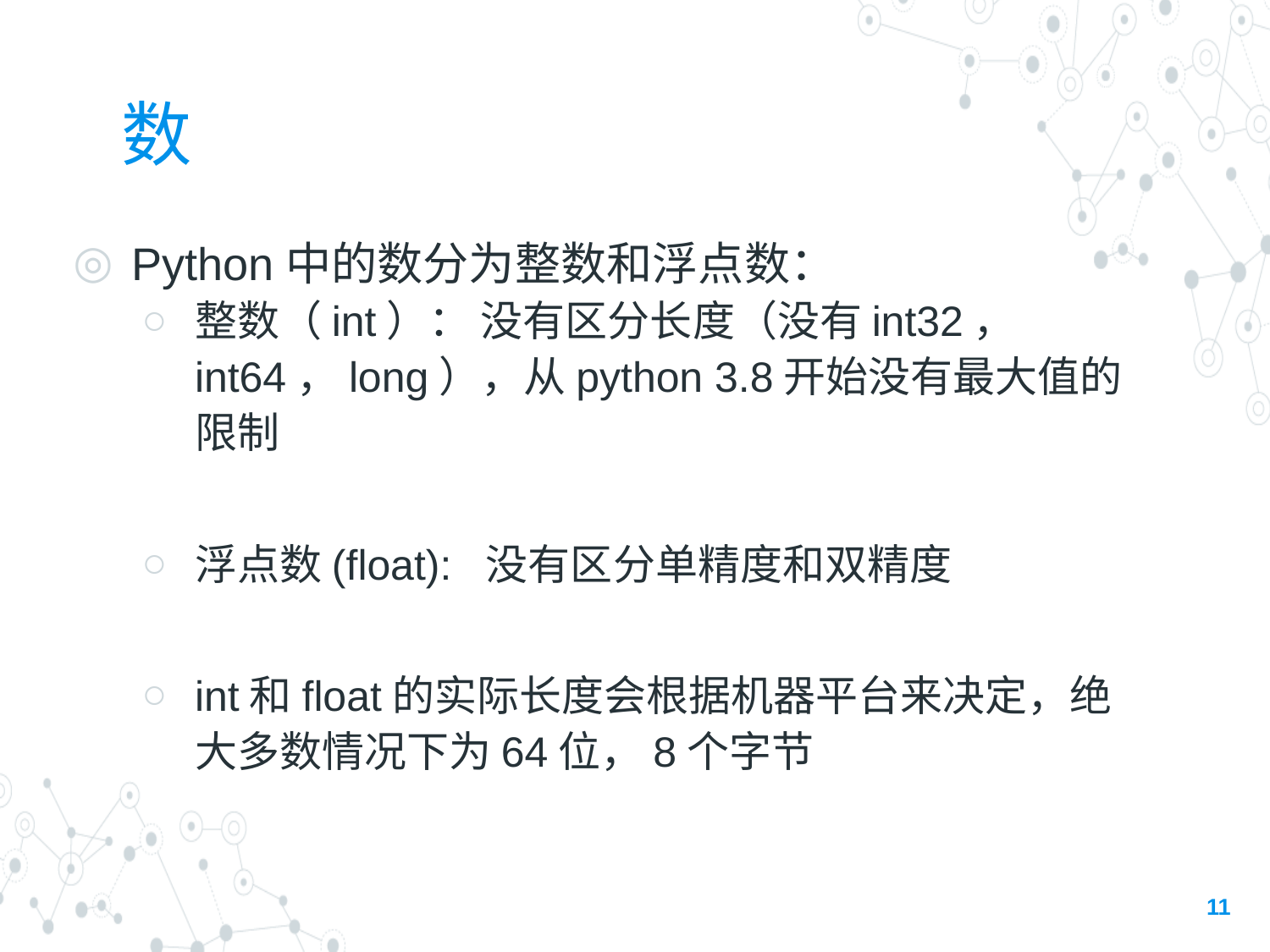

# 数
Python中的数分为整数和浮点数：
整数（int）： 没有区分长度（没有int32， int64，long），从python 3.8开始没有最大值的限制

浮点数(float):  没有区分单精度和双精度

int和float的实际长度会根据机器平台来决定，绝大多数情况下为64位，8个字节

11